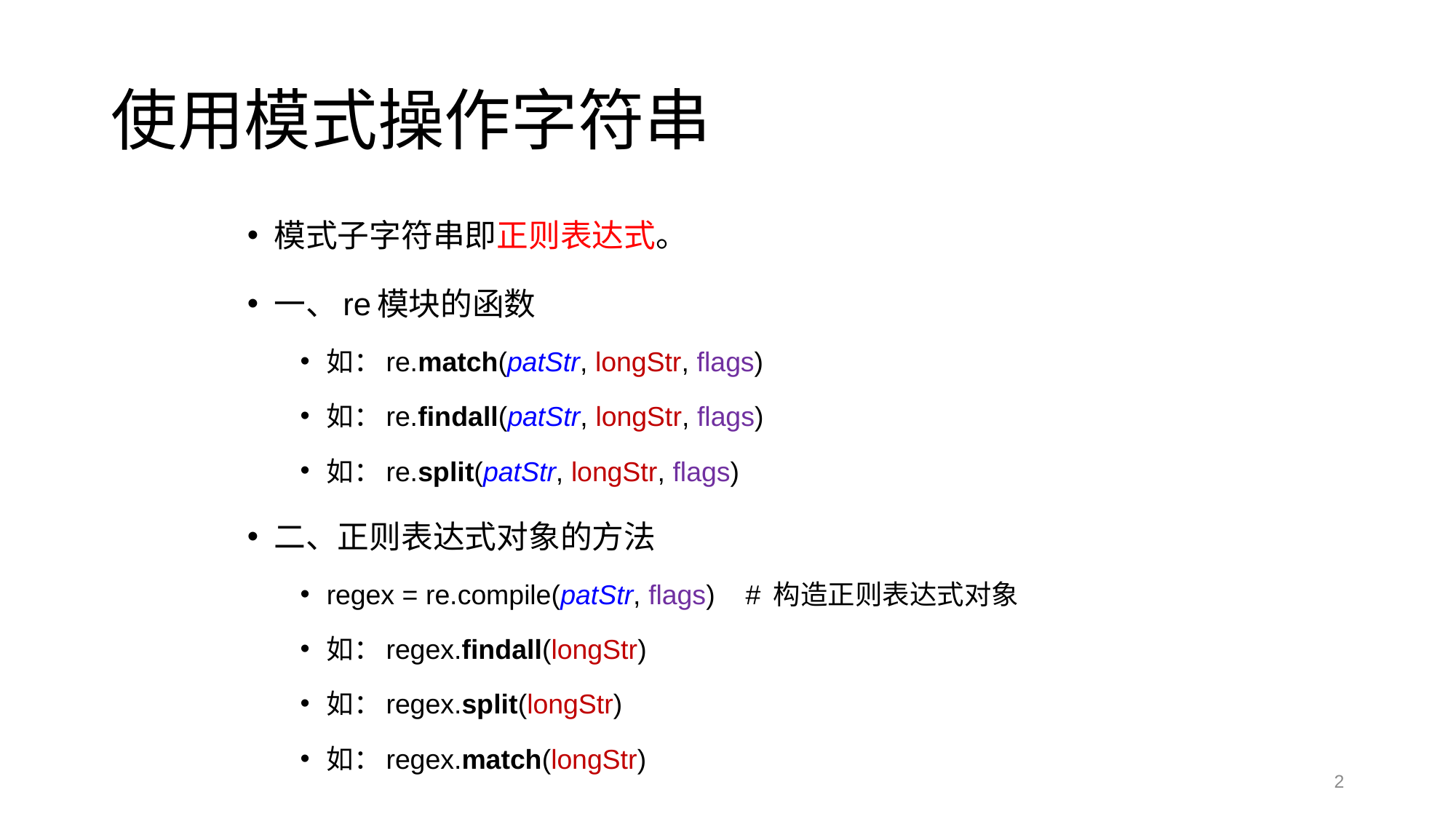

# 使用模式操作字符串
模式子字符串即正则表达式。
一、re模块的函数
如：re.match(patStr, longStr, flags)
如：re.findall(patStr, longStr, flags)
如：re.split(patStr, longStr, flags)
二、正则表达式对象的方法
regex = re.compile(patStr, flags)    # 构造正则表达式对象
如：regex.findall(longStr)
如：regex.split(longStr)
如：regex.match(longStr)

2